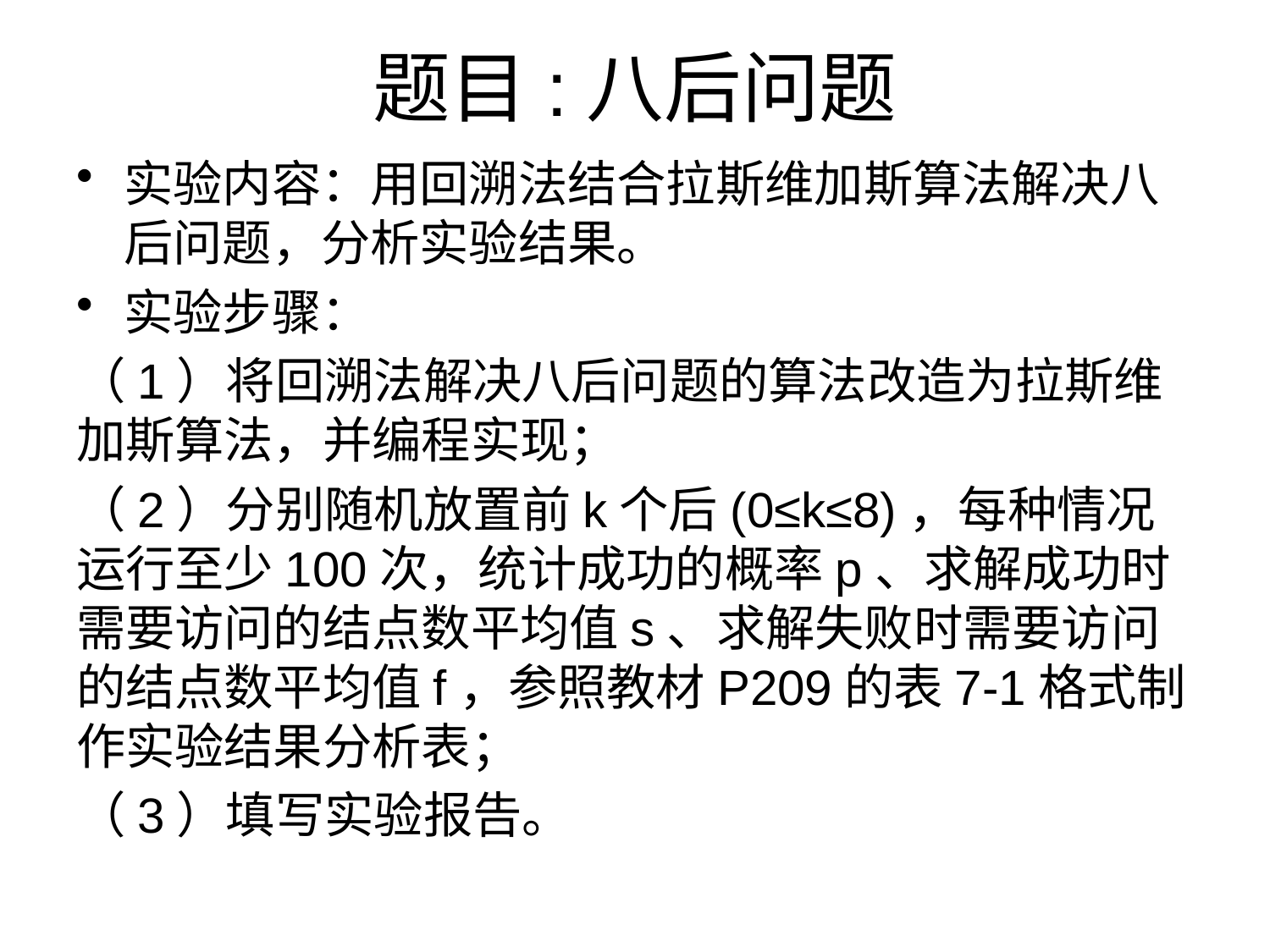

# 题目:八后问题
实验内容：用回溯法结合拉斯维加斯算法解决八后问题，分析实验结果。
实验步骤：
（1）将回溯法解决八后问题的算法改造为拉斯维加斯算法，并编程实现；
（2）分别随机放置前k个后(0≤k≤8)，每种情况运行至少100次，统计成功的概率p、求解成功时需要访问的结点数平均值s、求解失败时需要访问的结点数平均值f，参照教材P209的表7-1格式制作实验结果分析表；
（3）填写实验报告。